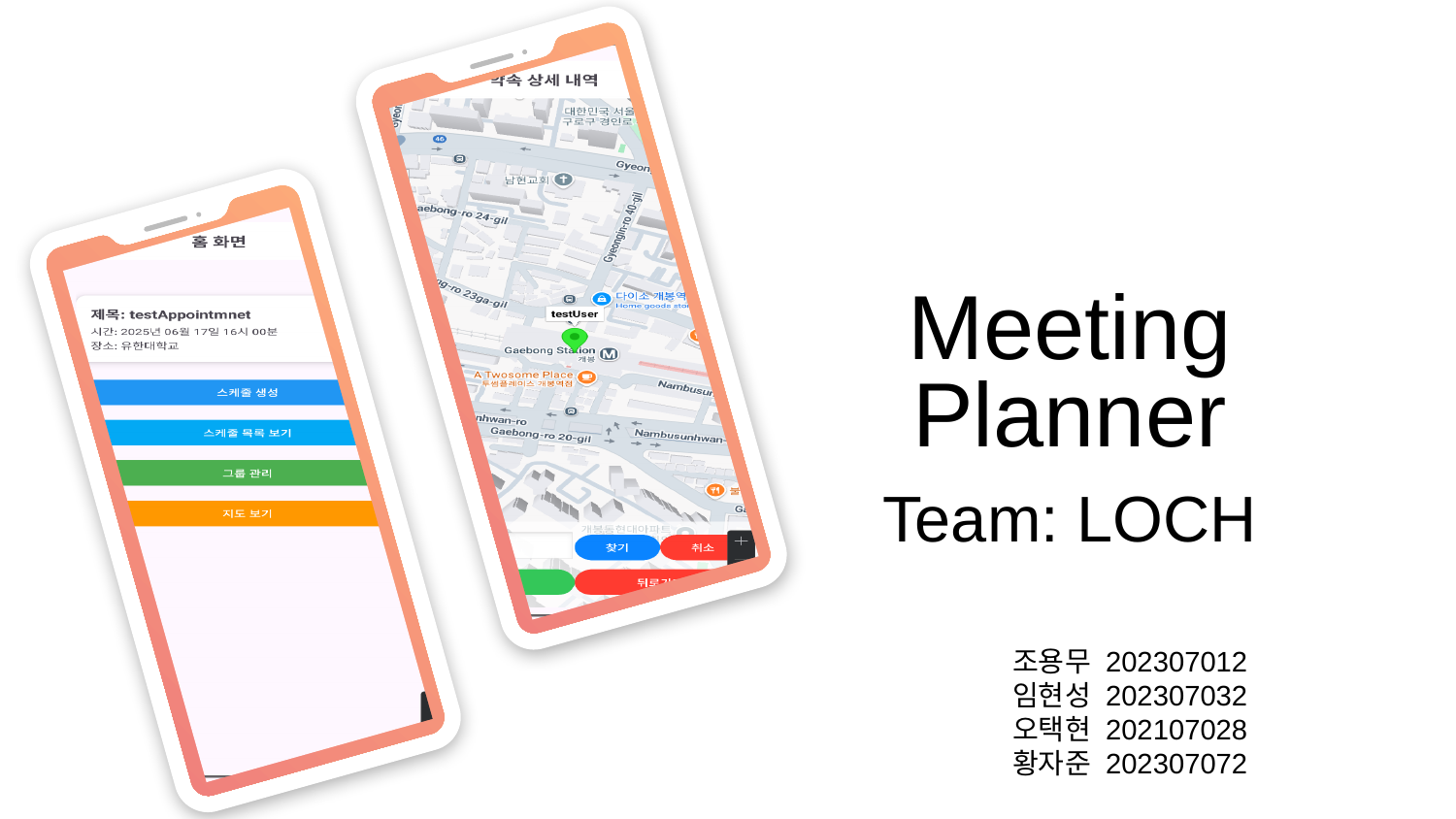

# Meeting Planner
Team: LOCH
조용무 202307012
임현성 202307032
오택현 202107028
황자준 202307072